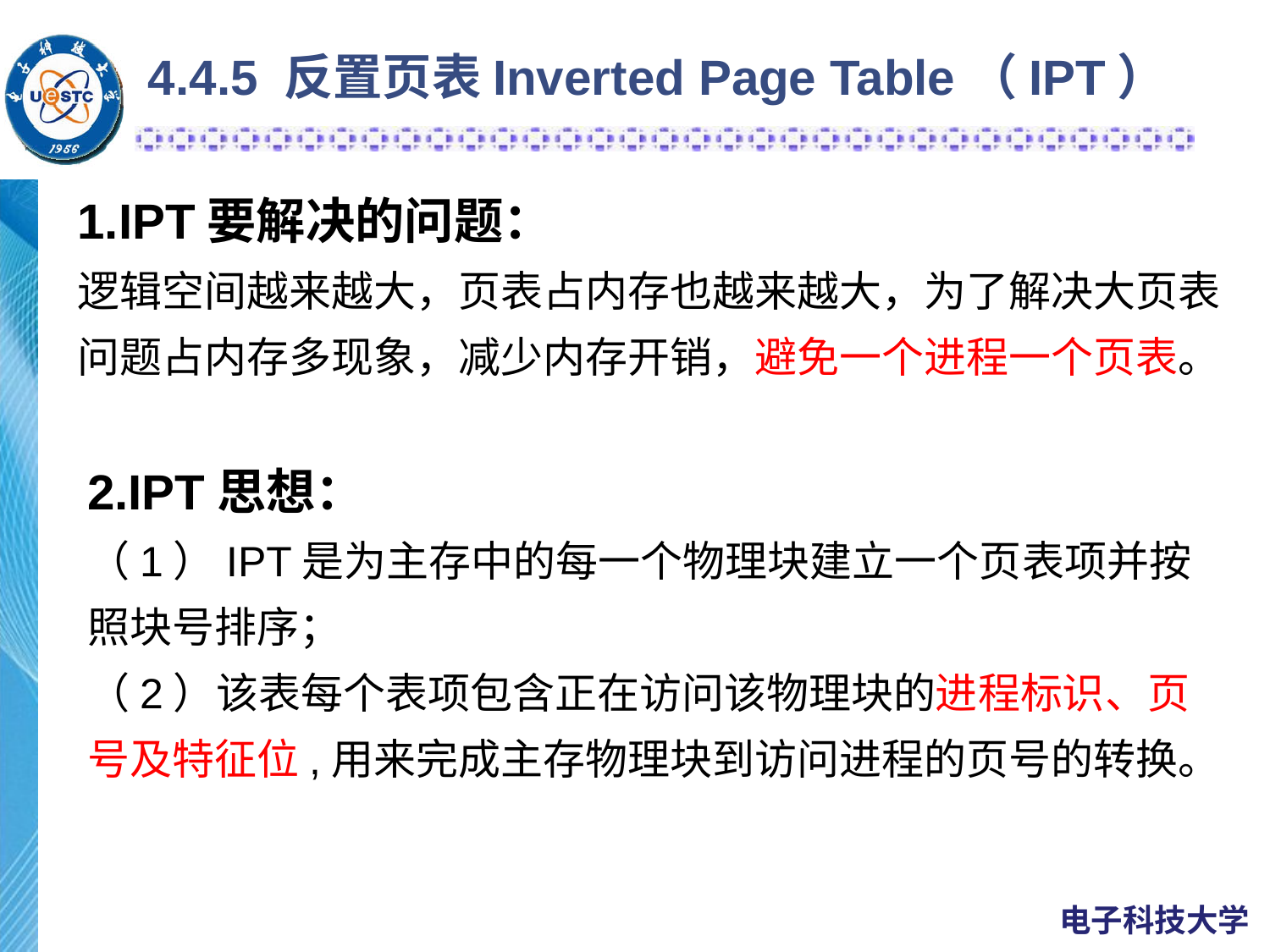

# 4.4.5 反置页表Inverted Page Table（IPT）
1.IPT要解决的问题：
逻辑空间越来越大，页表占内存也越来越大，为了解决大页表问题占内存多现象，减少内存开销，避免一个进程一个页表。
2.IPT思想：
（1）IPT是为主存中的每一个物理块建立一个页表项并按照块号排序；
（2）该表每个表项包含正在访问该物理块的进程标识、页号及特征位,用来完成主存物理块到访问进程的页号的转换。